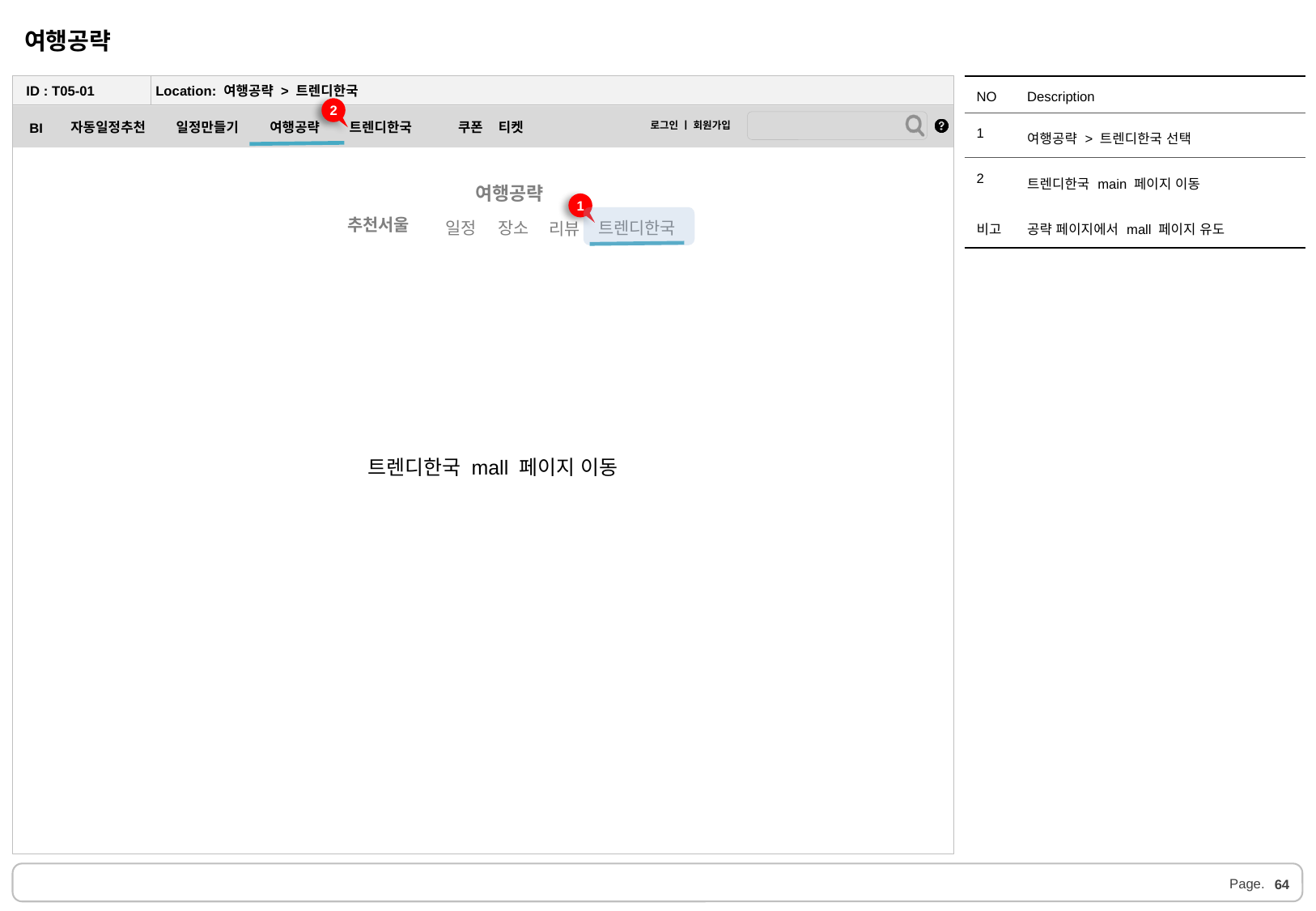

여행공략
| NO | Description |
| --- | --- |
| 1 | 여행공략 > 트렌디한국 선택 |
| 2 | 트렌디한국 main 페이지 이동 |
| 비고 | 공략 페이지에서 mall 페이지 유도 |
ID : T05-01
Location: 여행공략 > 트렌디한국
2
여행공략
1

추천서울
 일정
트렌디한국
장소
 리뷰
트렌디한국 mall 페이지 이동
64